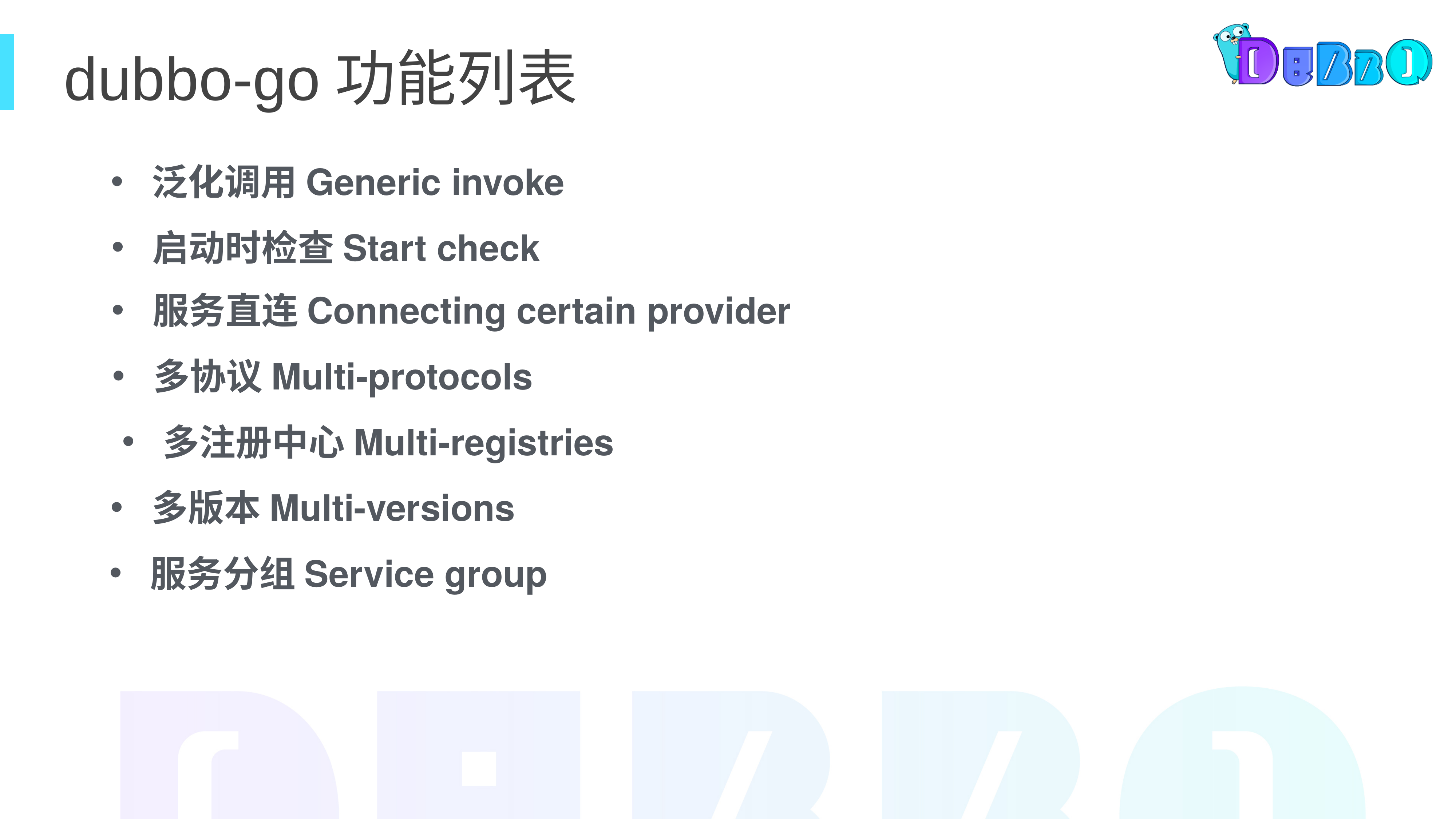

dubbo-go功能列表
泛化调用Generic invoke
启动时检查Start check
服务直连Connecting certain provider
多协议Multi-protocols
多注册中心Multi-registries
多版本Multi-versions
服务分组Service group